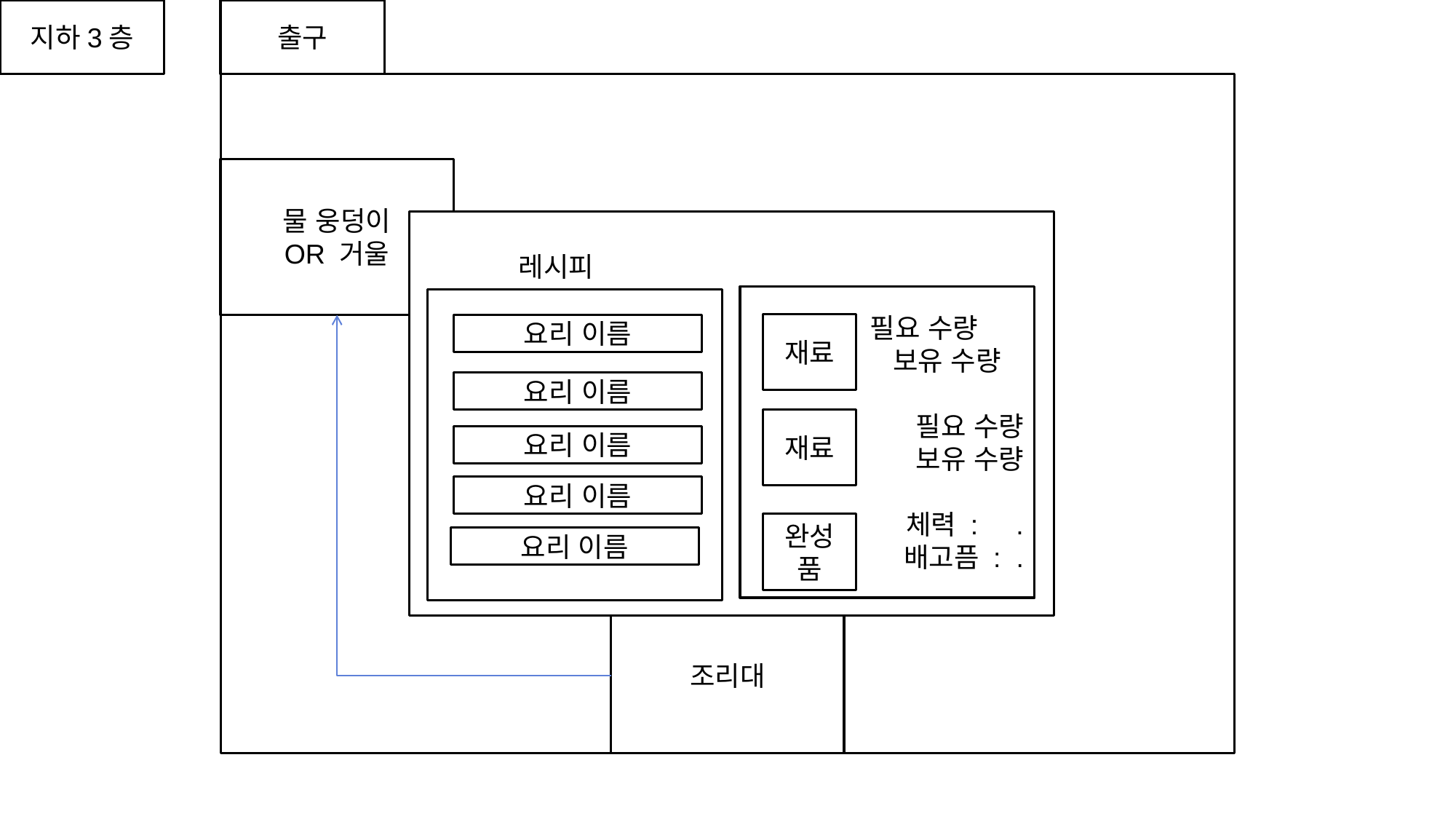

지하3층
출구

물 웅덩이
OR 거울

            레시피

              필요 수량              보유 수량

필요 수량
보유 수량

체력 :     .
배고픔 :  .

재료
요리 이름
주인공위치
횃불
요리 이름
재료
요리 이름
요리 이름

완성품
완성품
요리 이름

조리대